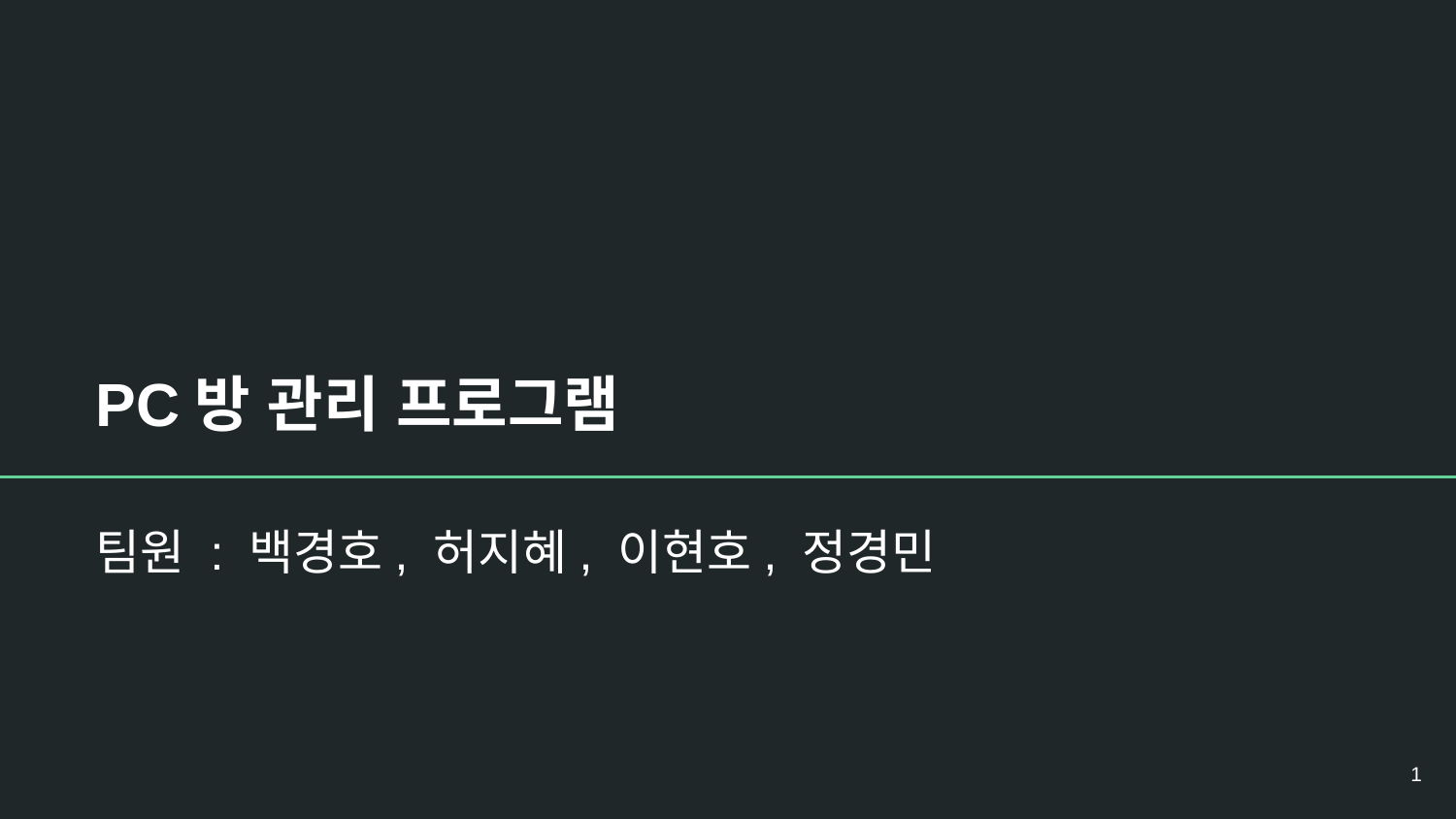

# PC방 관리 프로그램
팀원 : 백경호, 허지혜, 이현호, 정경민
1